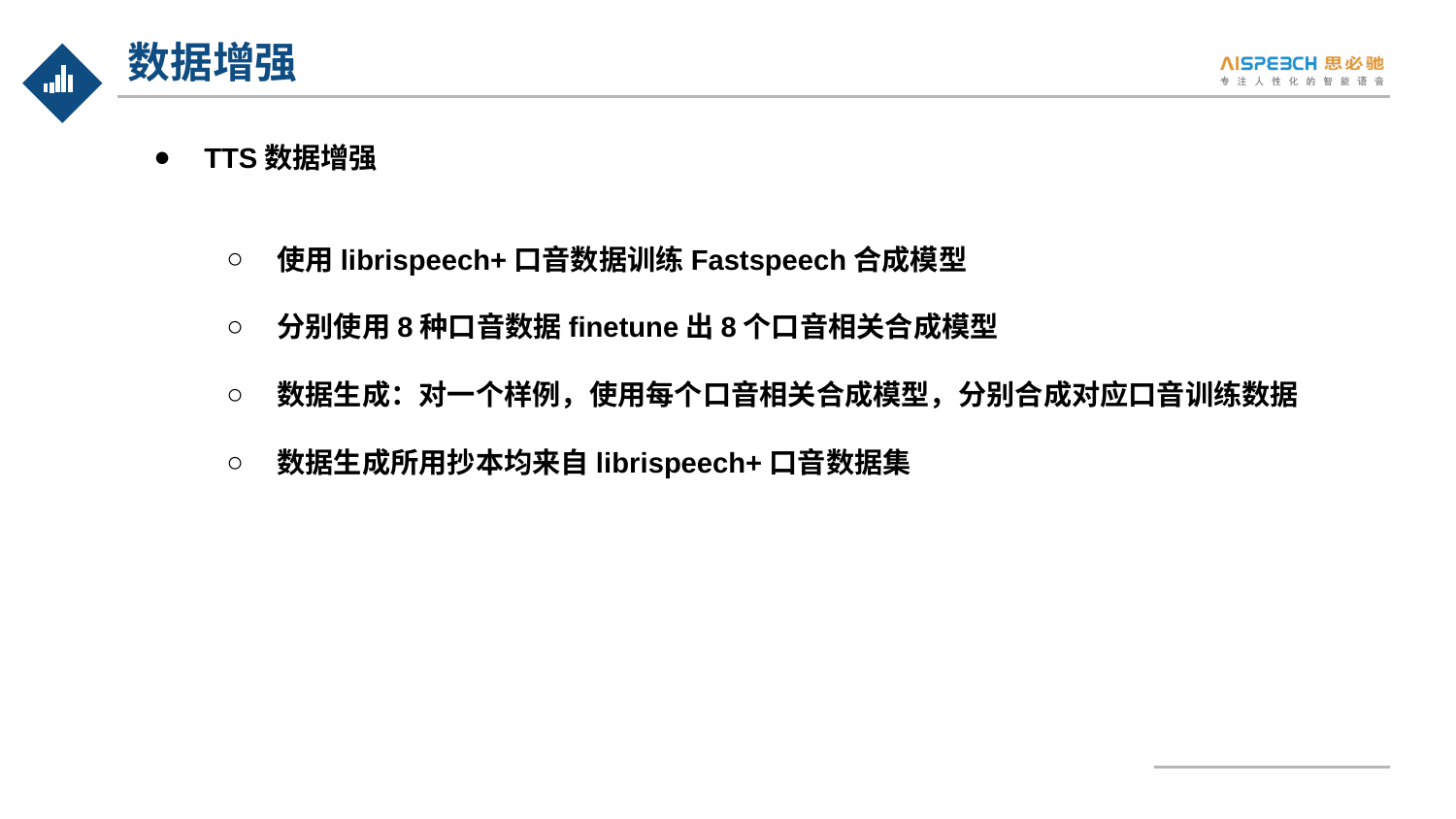

数据增强
TTS数据增强

使用librispeech+口音数据训练Fastspeech合成模型

分别使用8种口音数据finetune出8个口音相关合成模型

数据生成：对一个样例，使用每个口音相关合成模型，分别合成对应口音训练数据

数据生成所用抄本均来自librispeech+口音数据集